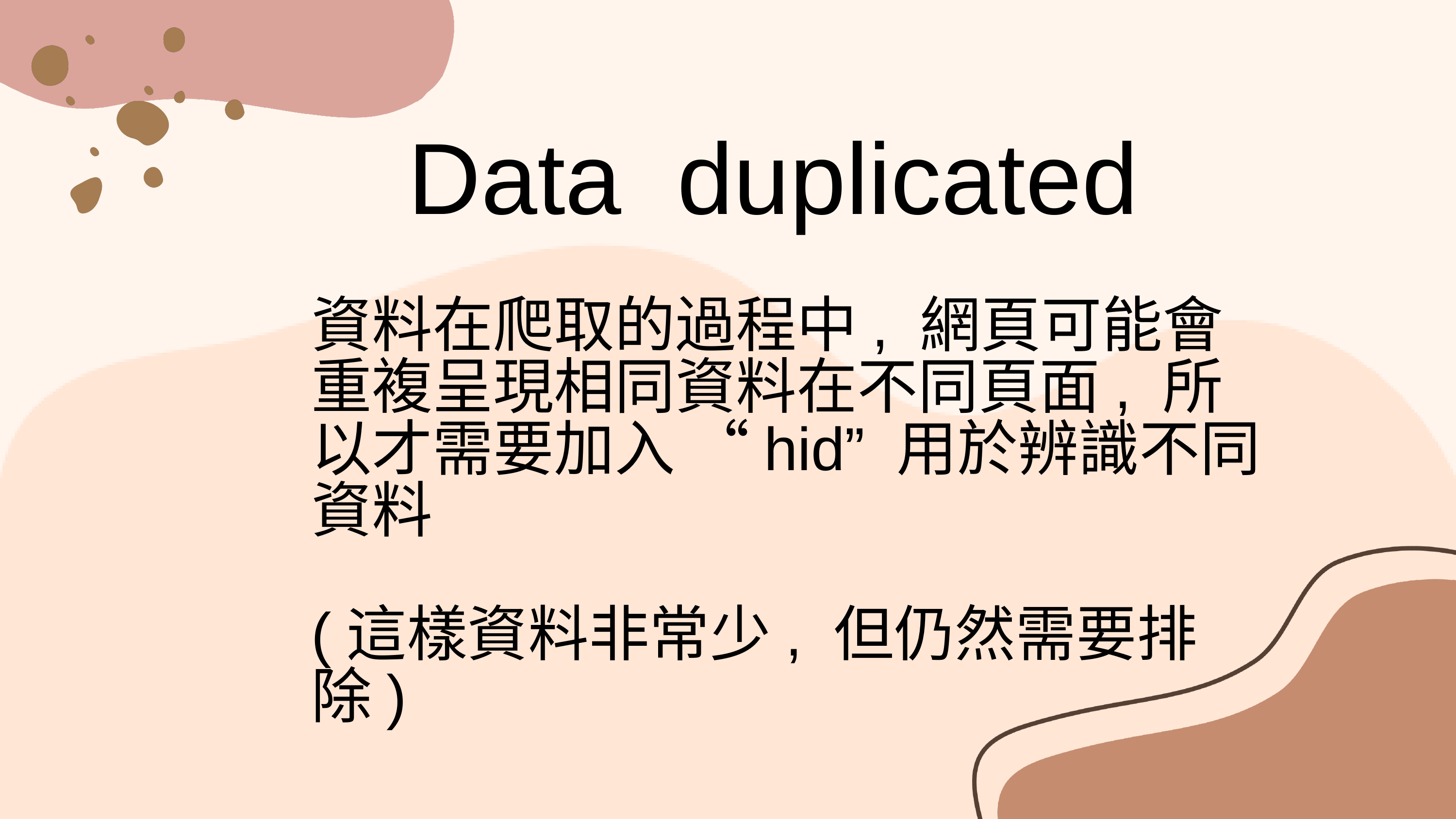

Data  duplicated

資料在爬取的過程中, 網頁可能會重複呈現相同資料在不同頁面, 所以才需要加入 “hid” 用於辨識不同資料

(這樣資料非常少, 但仍然需要排除)